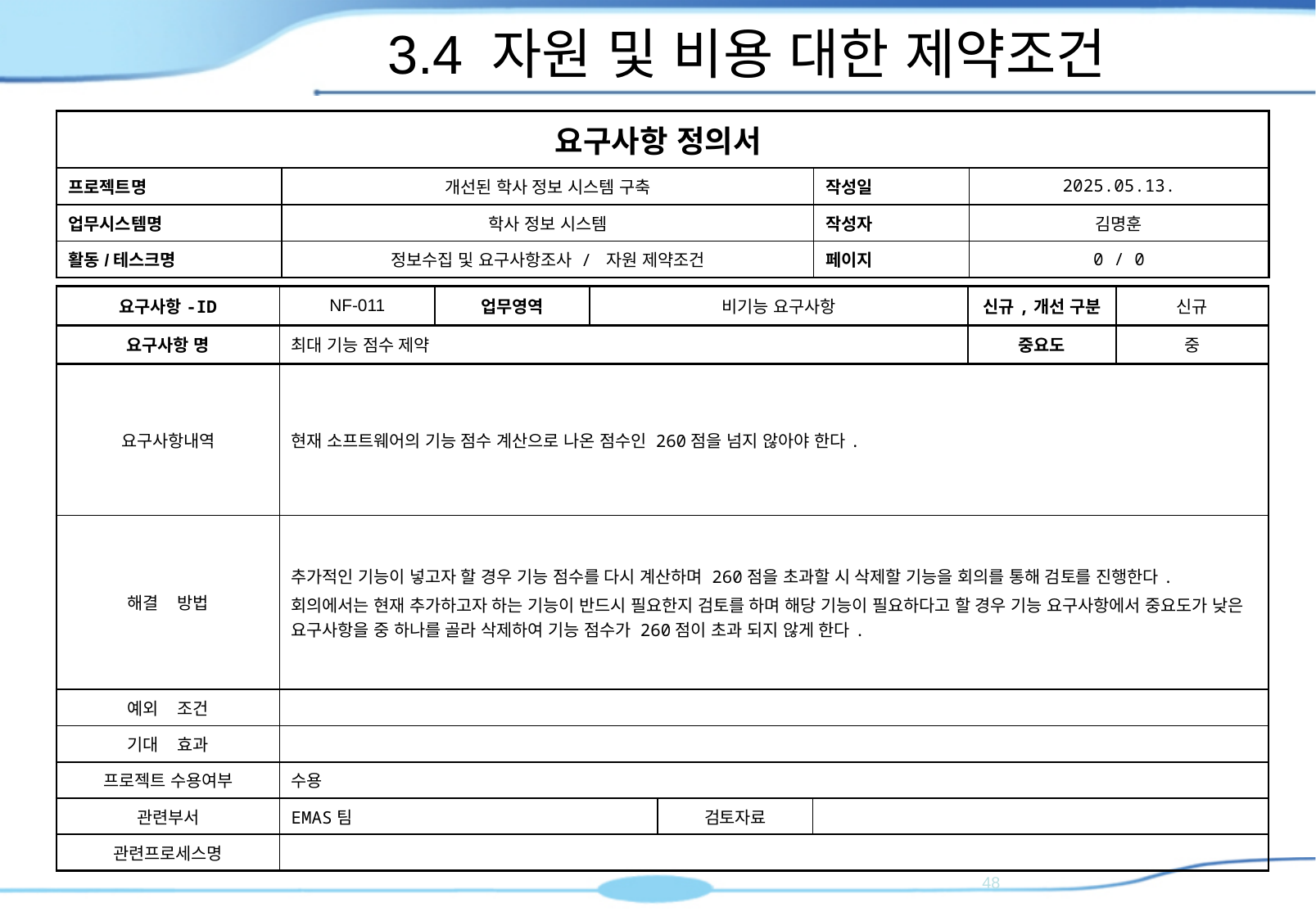

# 3.4 자원 및 비용 대한 제약조건
| 요구사항 정의서 |  |  |  |
| --- | --- | --- | --- |
| 프로젝트명 | 개선된 학사 정보 시스템 구축 | 작성일 | 2025.05.13. |
| 업무시스템명 | 학사 정보 시스템 | 작성자 | 김명훈 |
| 활동/테스크명 | 정보수집 및 요구사항조사 / 자원 제약조건 | 페이지 | 0 / 0 |
| 요구사항-ID | NF-011 | 업무영역 | 비기능 요구사항 |  |  | 신규,개선 구분 | 신규 |
| --- | --- | --- | --- | --- | --- | --- | --- |
| 요구사항 명 | 최대 기능 점수 제약 |  |  |  |  | 중요도 | 중 |
| 요구사항내역 | 현재 소프트웨어의 기능 점수 계산으로 나온 점수인 260점을 넘지 않아야 한다. |  |  |  |  |  |  |
| 해결 방법 | 추가적인 기능이 넣고자 할 경우 기능 점수를 다시 계산하며 260점을 초과할 시 삭제할 기능을 회의를 통해 검토를 진행한다. 회의에서는 현재 추가하고자 하는 기능이 반드시 필요한지 검토를 하며 해당 기능이 필요하다고 할 경우 기능 요구사항에서 중요도가 낮은 요구사항을 중 하나를 골라 삭제하여 기능 점수가 260점이 초과 되지 않게 한다. |  |  |  |  |  |  |
| 예외 조건 |  |  |  |  |  |  |  |
| 기대 효과 |  |  |  |  |  |  |  |
| 프로젝트 수용여부 | 수용 |  |  |  |  |  |  |
| 관련부서 | EMAS팀 |  |  | 검토자료 |  |  |  |
| 관련프로세스명 |  |  |  |  |  |  |  |
48